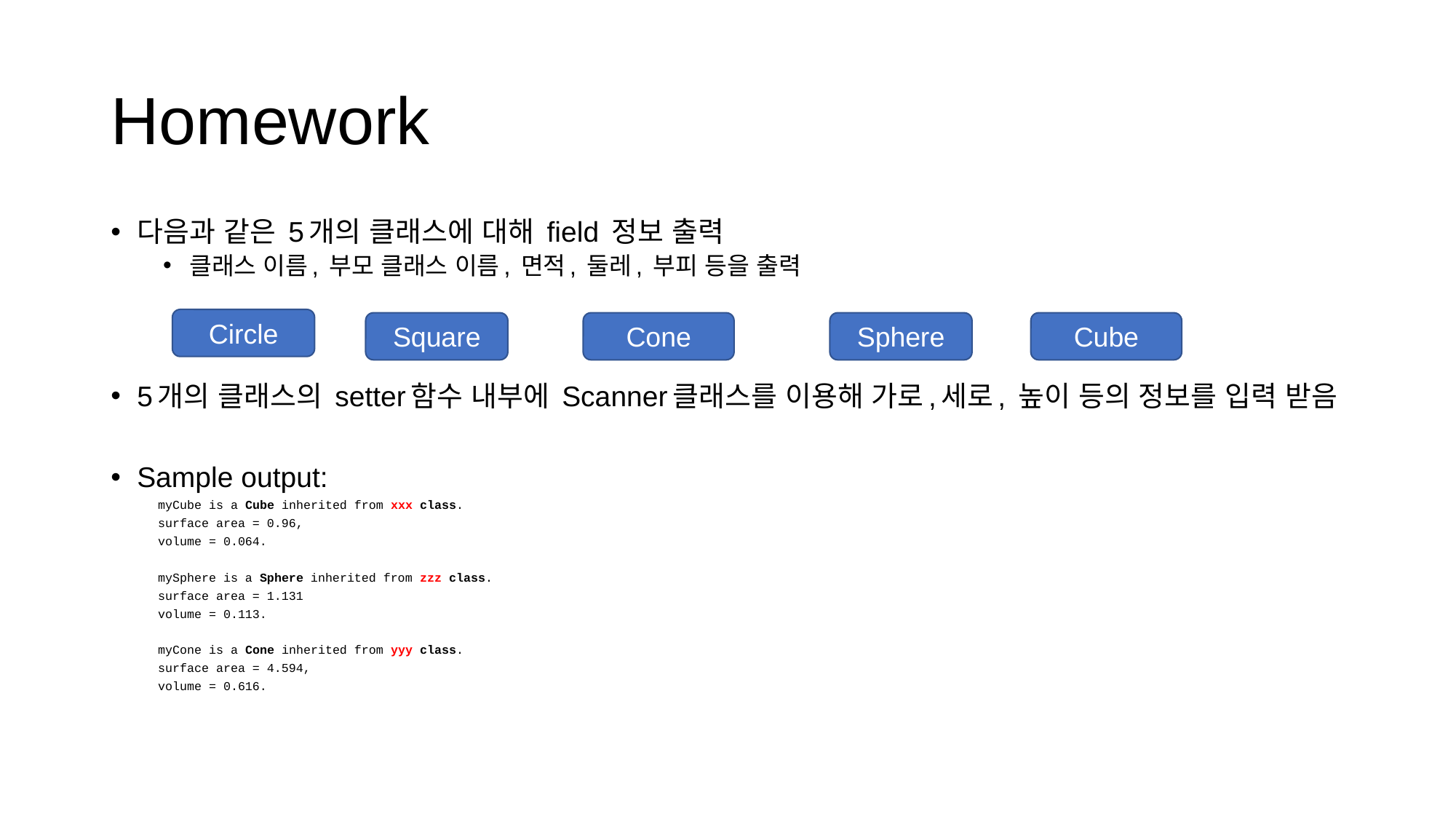

# Homework
다음과 같은 5개의 클래스에 대해 field 정보 출력
클래스 이름, 부모 클래스 이름, 면적, 둘레, 부피 등을 출력

5개의 클래스의 setter함수 내부에 Scanner클래스를 이용해 가로,세로, 높이 등의 정보를 입력 받음

Sample output:
myCube is a Cube inherited from xxx class.
surface area = 0.96,
volume = 0.064.

mySphere is a Sphere inherited from zzz class.
surface area = 1.131
volume = 0.113.

myCone is a Cone inherited from yyy class.
surface area = 4.594,
volume = 0.616.

Circle
Cube
Square
Cone
Sphere